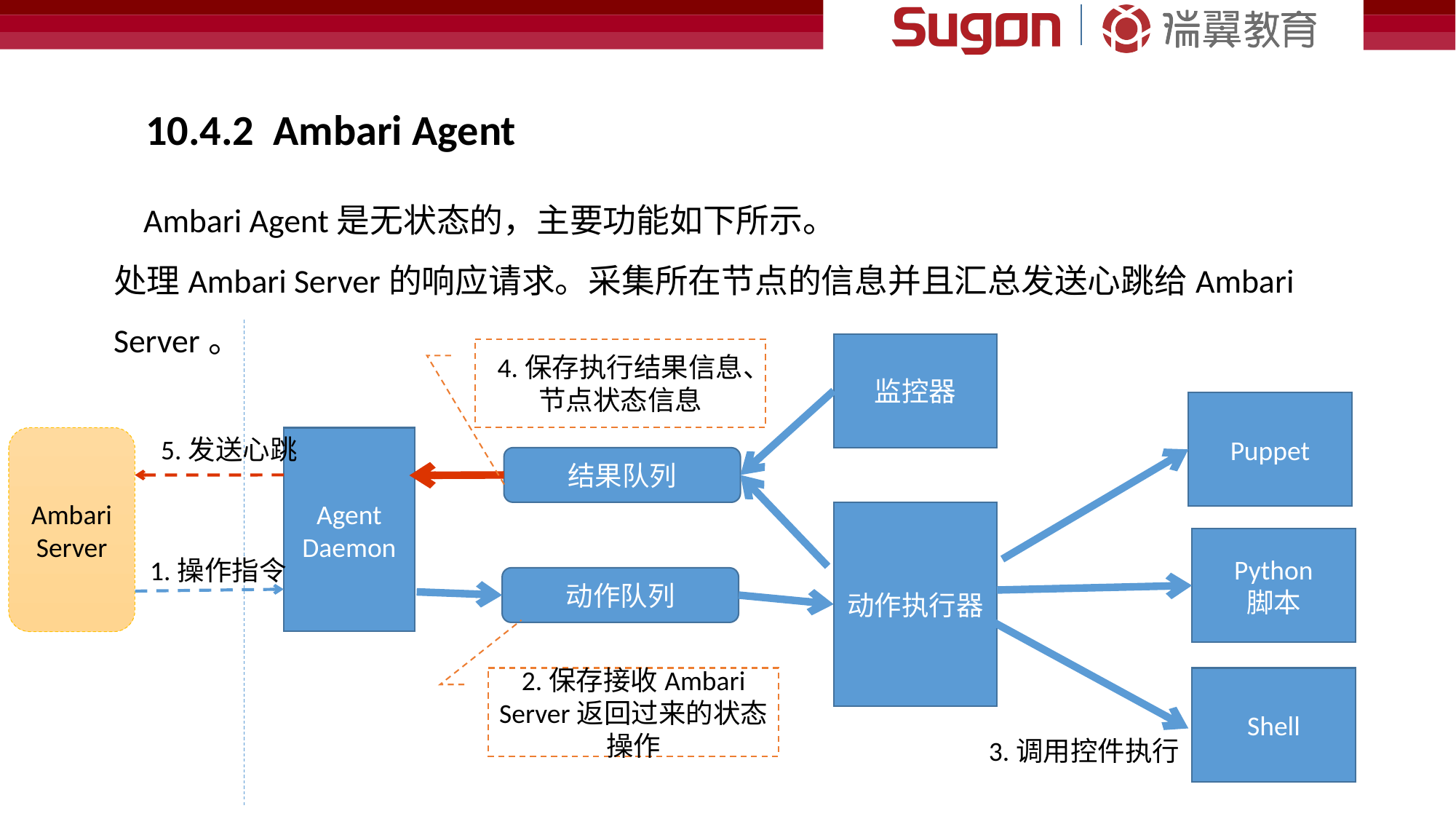

10.4.2  Ambari Agent
    Ambari Agent是无状态的，主要功能如下所示。
处理Ambari Server的响应请求。采集所在节点的信息并且汇总发送心跳给Ambari Server。
监控器
4.保存执行结果信息、节点状态信息
Puppet
5.发送心跳
Ambari Server
Agent
Daemon
结果队列
动作执行器
Python
脚本
1.操作指令
动作队列
2.保存接收Ambari Server返回过来的状态操作
Shell
3.调用控件执行